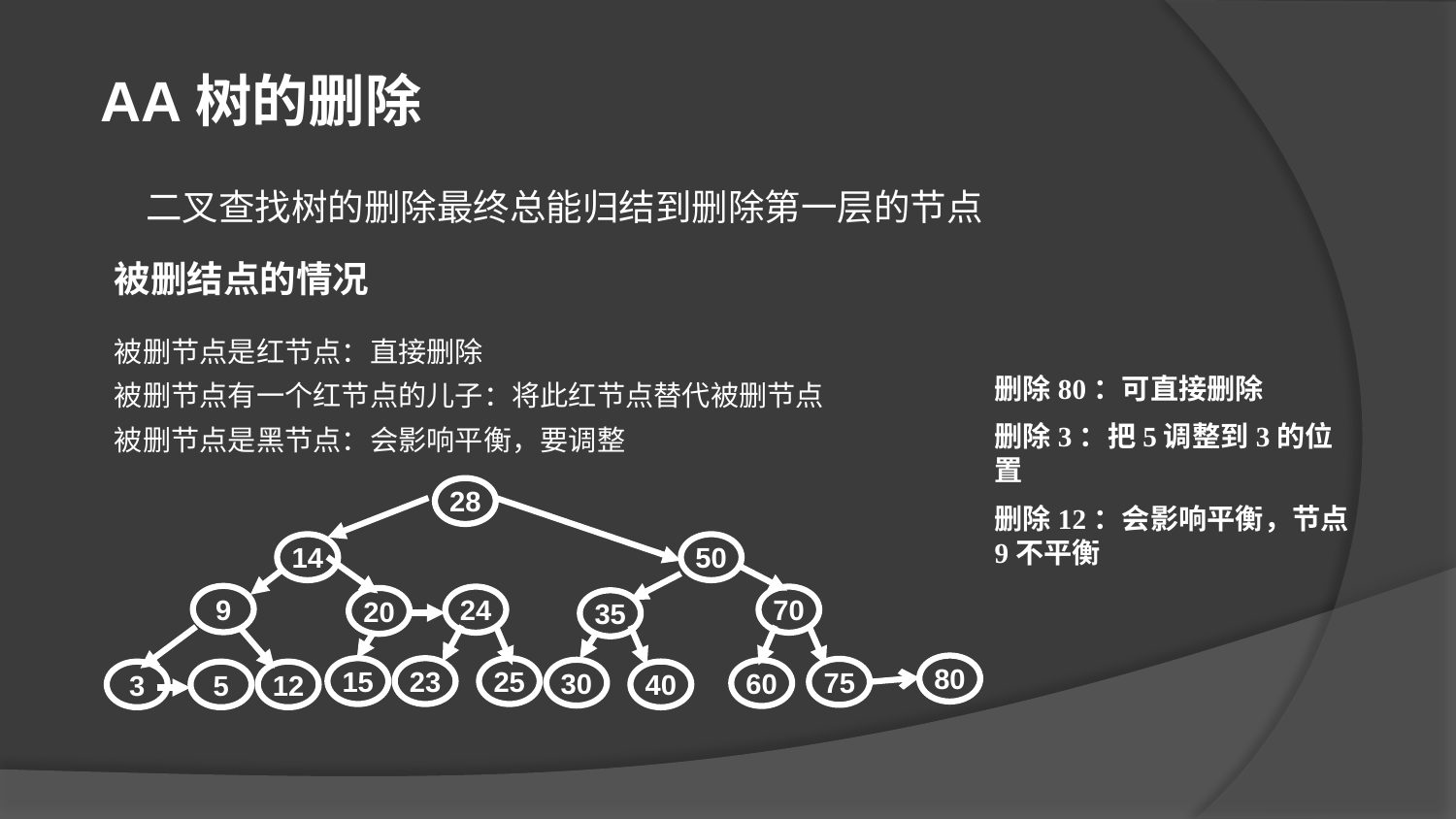

AA树的删除
二叉查找树的删除最终总能归结到删除第一层的节点
被删结点的情况
被删节点是红节点：直接删除
被删节点有一个红节点的儿子：将此红节点替代被删节点
被删节点是黑节点：会影响平衡，要调整
删除80：可直接删除
删除3：把5调整到3的位置
删除12：会影响平衡，节点9不平衡
28

14
50

9
24
70
20
35

15
23
25
75
30
60
40

80
3
5
12